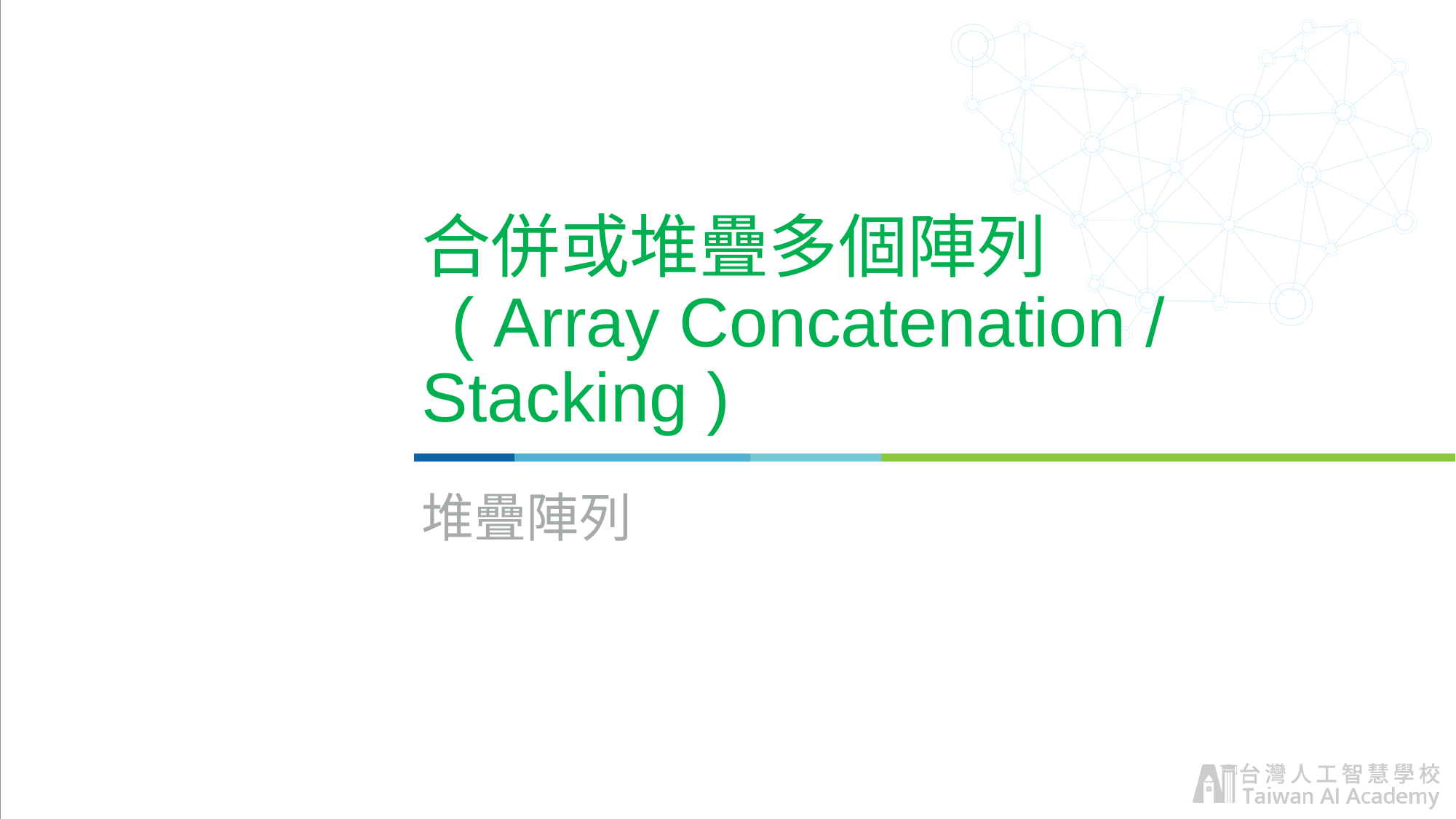

# 合併或堆疊多個陣列 ( Array Concatenation / Stacking )
堆疊陣列